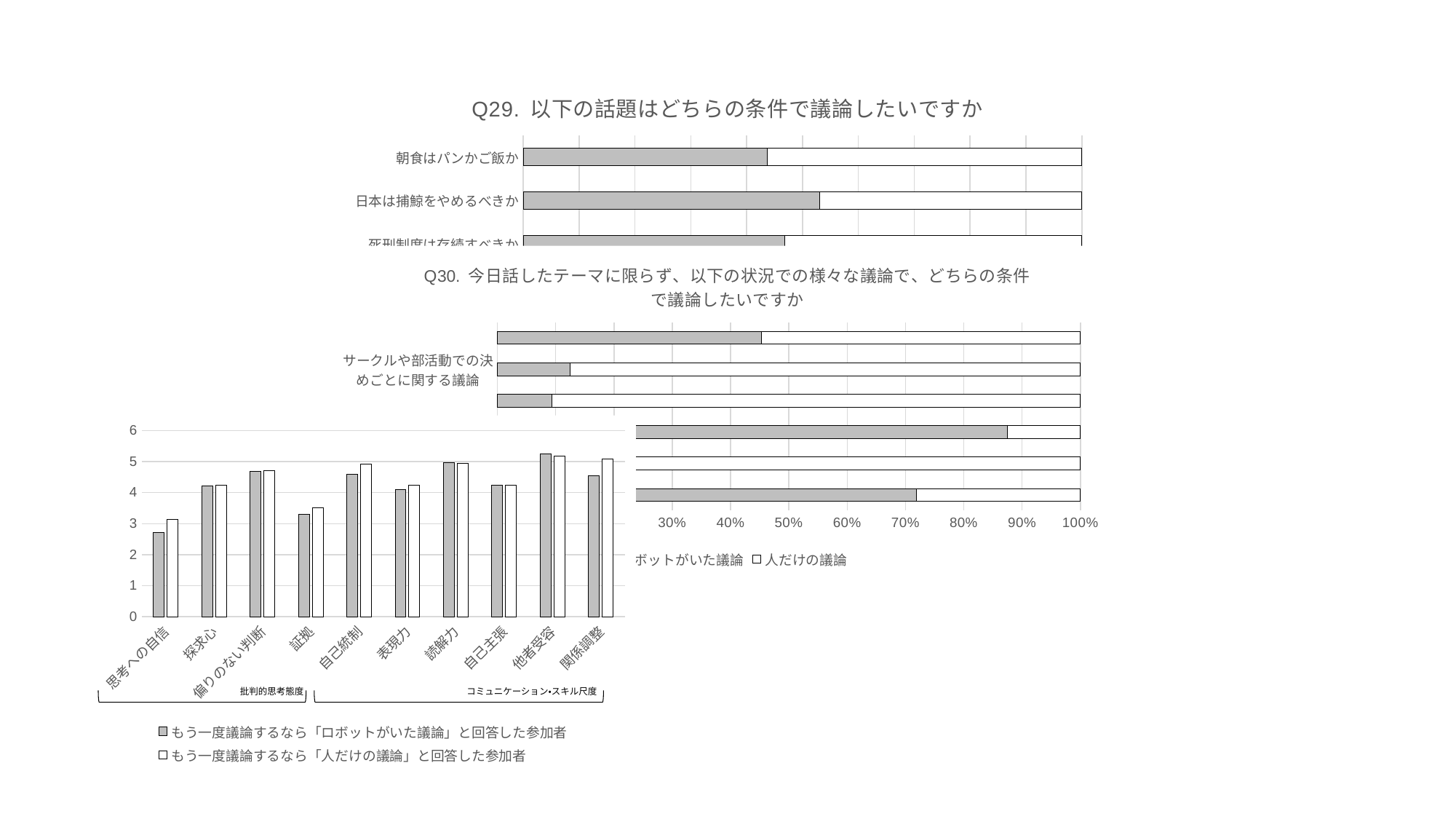

### Chart: Q29. 以下の話題はどちらの条件で議論したいですか

| Category | ロボットがいた議論 | 人だけの議論 |
|---|---|---|
| 絶対的な悪は存在するか | 28.0 | 36.0 |
| 愛とは何か | 23.0 | 41.0 |
| 死刑制度は存続すべきか | 30.0 | 34.0 |
| 日本は捕鯨をやめるべきか | 34.0 | 30.0 |
| 朝食はパンかご飯か | 28.0 | 36.0 |

### Chart: Q30. 今日話したテーマに限らず、以下の状況での様々な議論で、どちらの条件で議論したいですか

| Category | ロボットがいた議論 | 人だけの議論 |
|---|---|---|
| 初対面の人との議論 | 46.0 | 18.0 |
| 家族との議論 | 8.0 | 56.0 |
| 嫌いな人との議論 | 56.0 | 8.0 |
| 友達との議論 | 6.0 | 58.0 |
| サークルや部活動での決めごとに関する議論 | 8.0 | 56.0 |
| 講義中のグループワークでの議論 | 29.0 | 35.0 |

### Chart

| Category | もう一度議論するなら「ロボットがいた議論」と回答した参加者 | もう一度議論するなら「人だけの議論」と回答した参加者 |
|---|---|---|
| 思考への自信 | 2.7241379310344827 | 3.1357142857142857 |
| 探求心 | 4.2155172413793105 | 4.228571428571429 |
| 偏りのない判断 | 4.672413793103448 | 4.7 |
| 証拠 | 3.310344827586207 | 3.5142857142857142 |
| 自己統制 | 4.586206896551724 | 4.914285714285715 |
| 表現力 | 4.103448275862069 | 4.228571428571429 |
| 読解力 | 4.9655172413793105 | 4.942857142857143 |
| 自己主張 | 4.241379310344827 | 4.228571428571429 |
| 他者受容 | 5.241379310344827 | 5.171428571428572 |
| 関係調整 | 4.551724137931035 | 5.085714285714285 |

コミュニケーション・スキル尺度
批判的思考態度